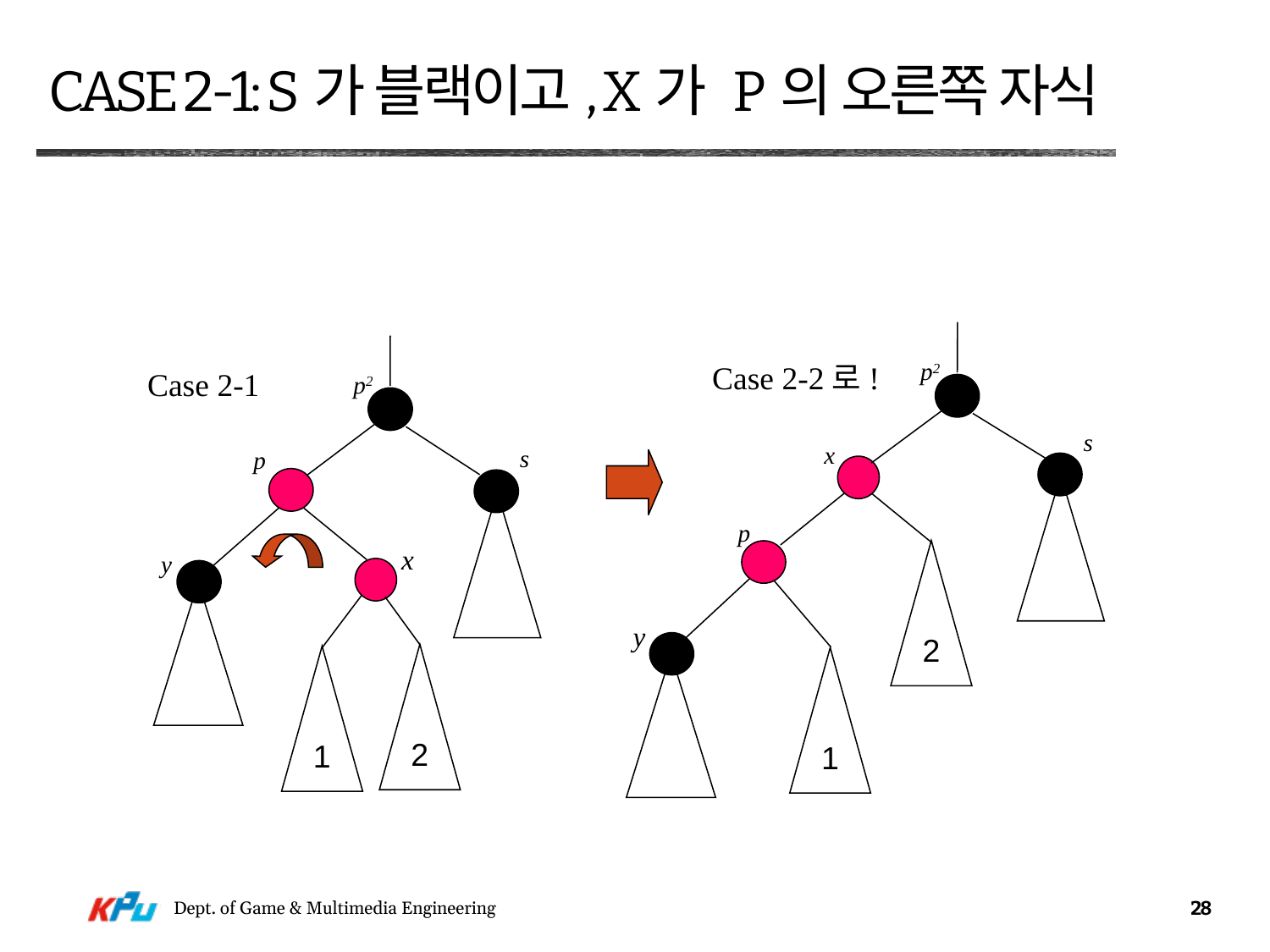

# Case 2-1: s가 블랙이고, x가 p의 오른쪽 자식

p2
Case 2-2로!
Case 2-1
p2

s

x
s
p

p

x
2

y

y

2
1
1

Dept. of Game & Multimedia Engineering
28